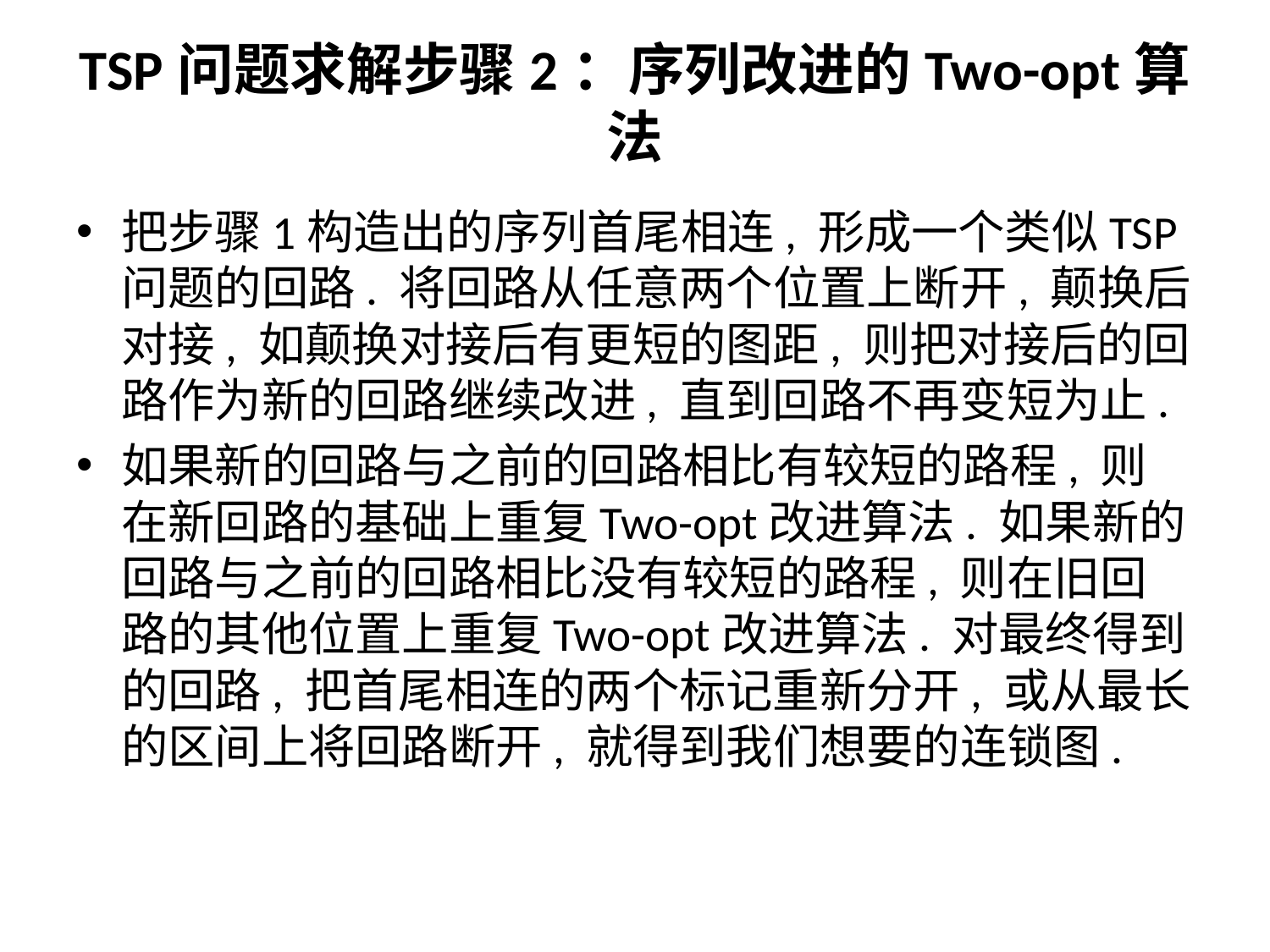

# TSP问题求解步骤2：序列改进的Two-opt算法
把步骤1构造出的序列首尾相连, 形成一个类似TSP问题的回路. 将回路从任意两个位置上断开, 颠换后对接, 如颠换对接后有更短的图距, 则把对接后的回路作为新的回路继续改进, 直到回路不再变短为止.
如果新的回路与之前的回路相比有较短的路程, 则在新回路的基础上重复Two-opt改进算法. 如果新的回路与之前的回路相比没有较短的路程, 则在旧回路的其他位置上重复Two-opt改进算法. 对最终得到的回路, 把首尾相连的两个标记重新分开, 或从最长的区间上将回路断开, 就得到我们想要的连锁图.